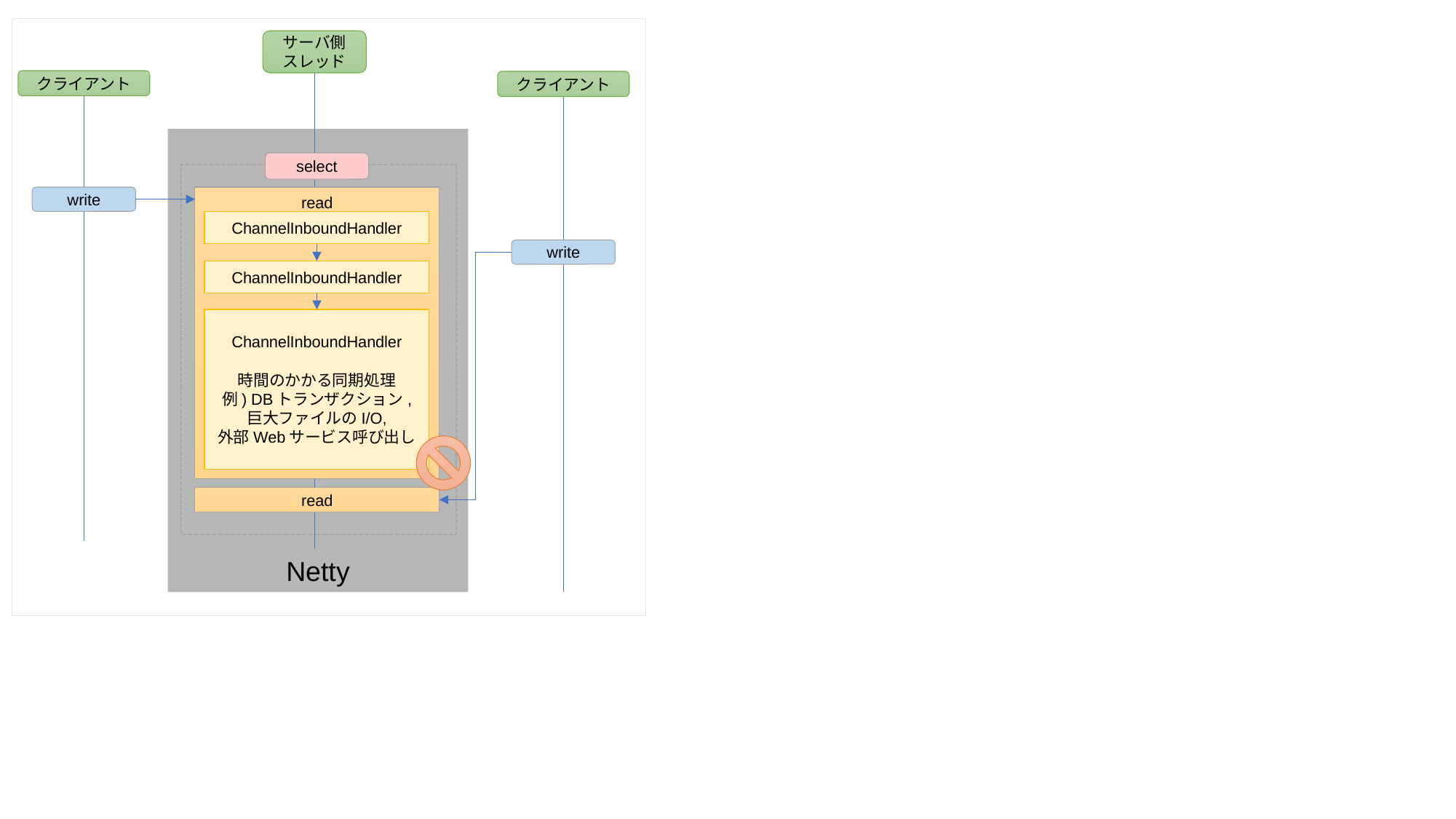

サーバ側
スレッド
クライアント
クライアント
Netty
select

read
write
ChannelInboundHandler
write
ChannelInboundHandler
ChannelInboundHandler

時間のかかる同期処理
例) DBトランザクション,
巨大ファイルのI/O,
外部Webサービス呼び出し

read